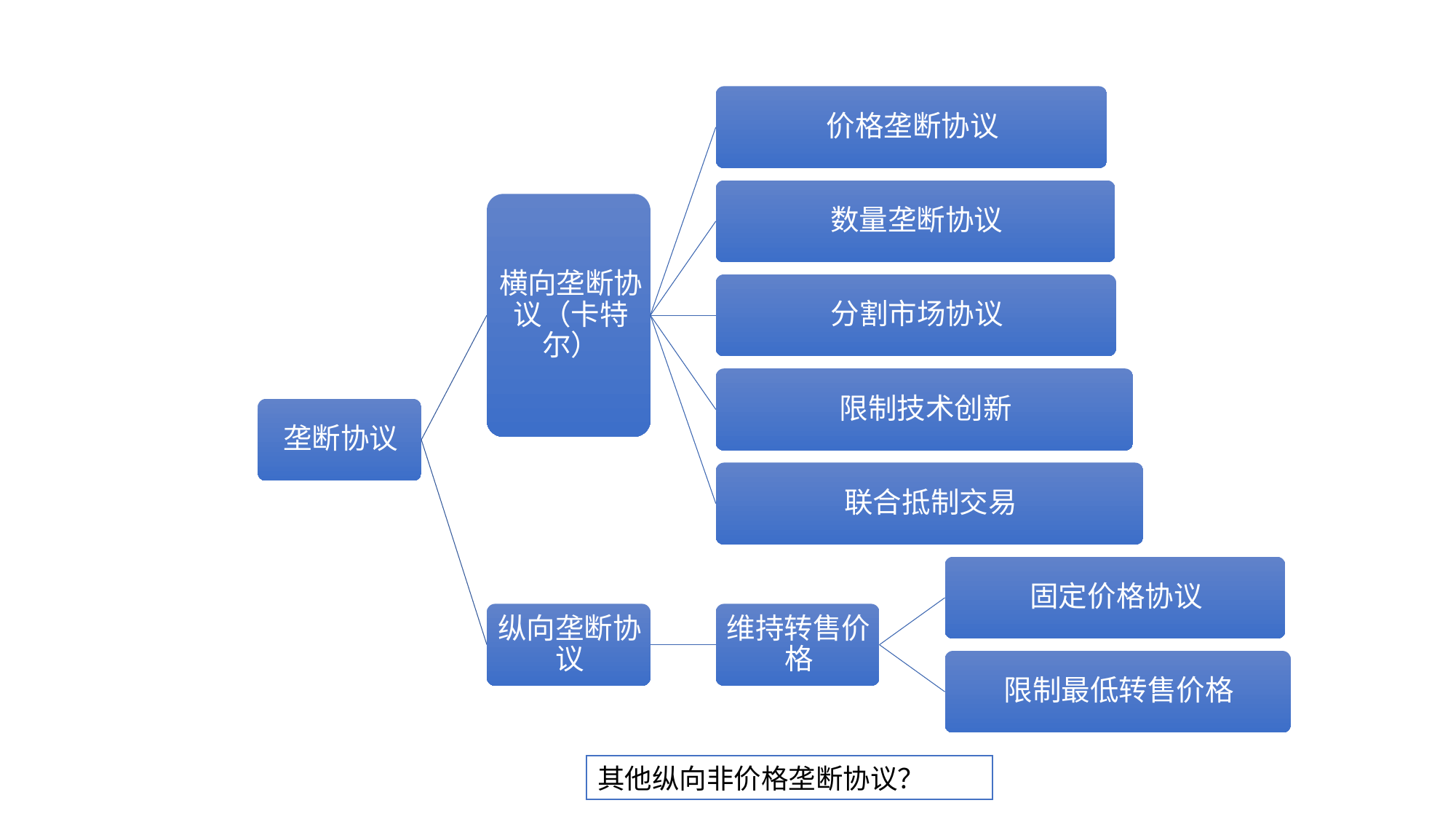

垄断协议

横向垄断协议（卡特尔）

价格垄断协议

数量垄断协议

分割市场协议

限制技术创新

联合抵制交易

纵向垄断协议

维持转售价格

固定价格协议

限制最低转售价格
其他纵向非价格垄断协议？